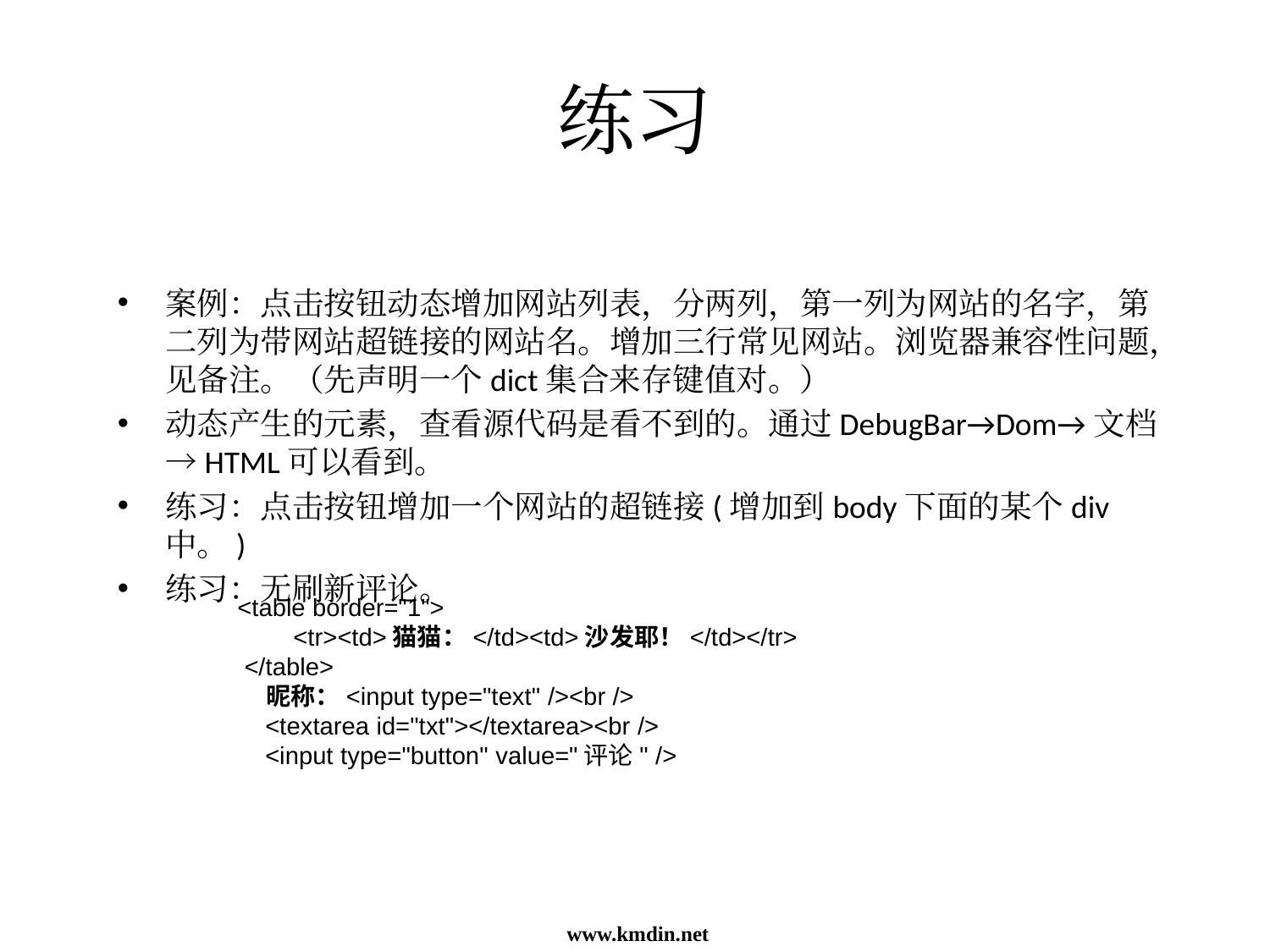

练习
案例：点击按钮动态增加网站列表，分两列，第一列为网站的名字，第二列为带网站超链接的网站名。增加三行常见网站。浏览器兼容性问题，见备注。（先声明一个dict集合来存键值对。）
动态产生的元素，查看源代码是看不到的。通过DebugBar→Dom→文档→HTML可以看到。
练习：点击按钮增加一个网站的超链接(增加到body下面的某个div中。)
练习：无刷新评论。
<table border="1">
        <tr><td>猫猫：</td><td>沙发耶！</td></tr>
 </table>
    昵称：<input type="text" /><br />
    <textarea id="txt"></textarea><br />
    <input type="button" value="评论" />